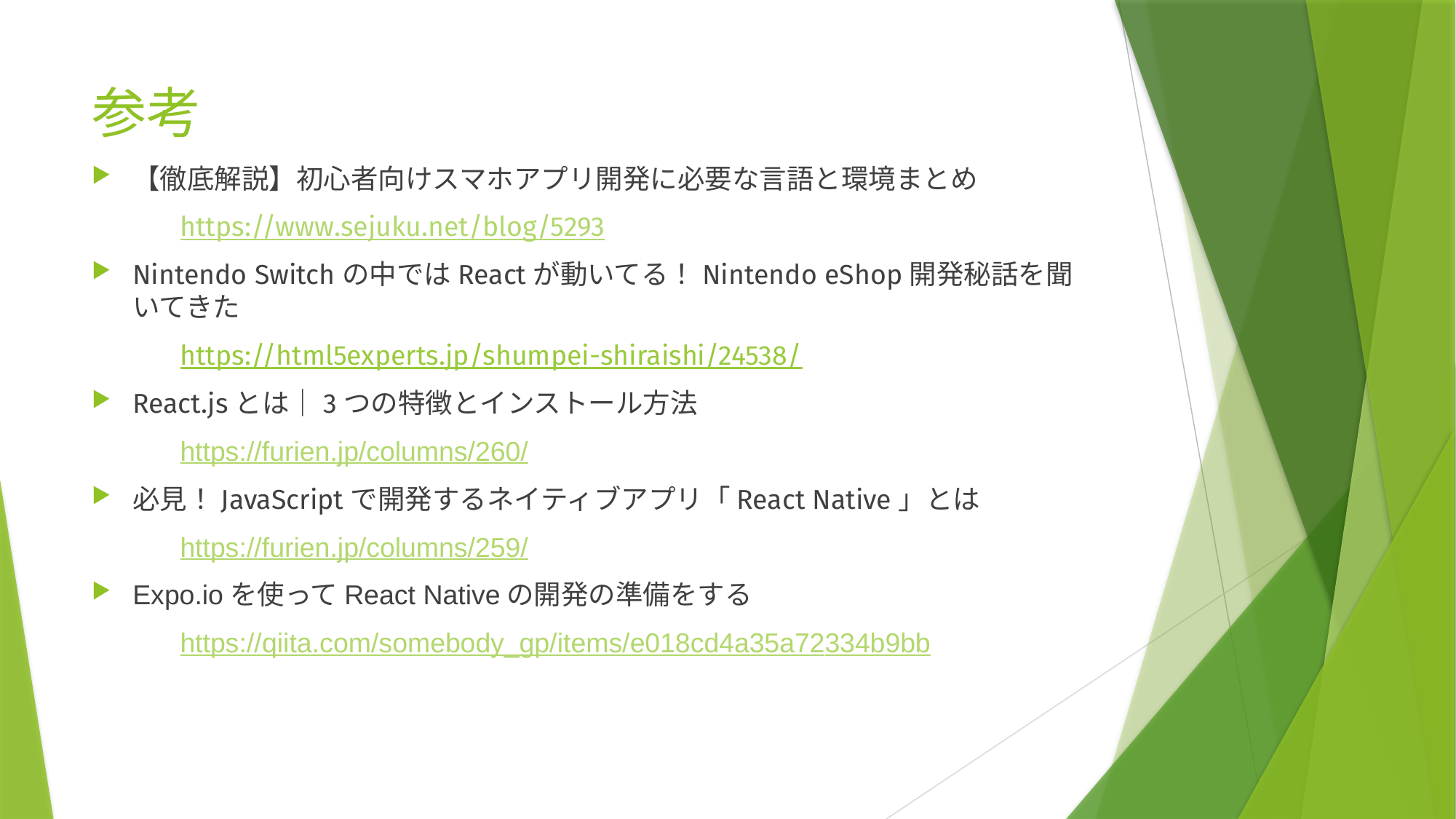

# 参考
【徹底解説】初心者向けスマホアプリ開発に必要な言語と環境まとめ
　　　https://www.sejuku.net/blog/5293
Nintendo Switchの中ではReactが動いてる！Nintendo eShop開発秘話を聞いてきた
　　　https://html5experts.jp/shumpei-shiraishi/24538/
React.jsとは｜3つの特徴とインストール方法
　　　https://furien.jp/columns/260/
必見！JavaScriptで開発するネイティブアプリ「React Native」とは
　　　https://furien.jp/columns/259/
Expo.ioを使ってReact Nativeの開発の準備をする
　　　https://qiita.com/somebody_gp/items/e018cd4a35a72334b9bb